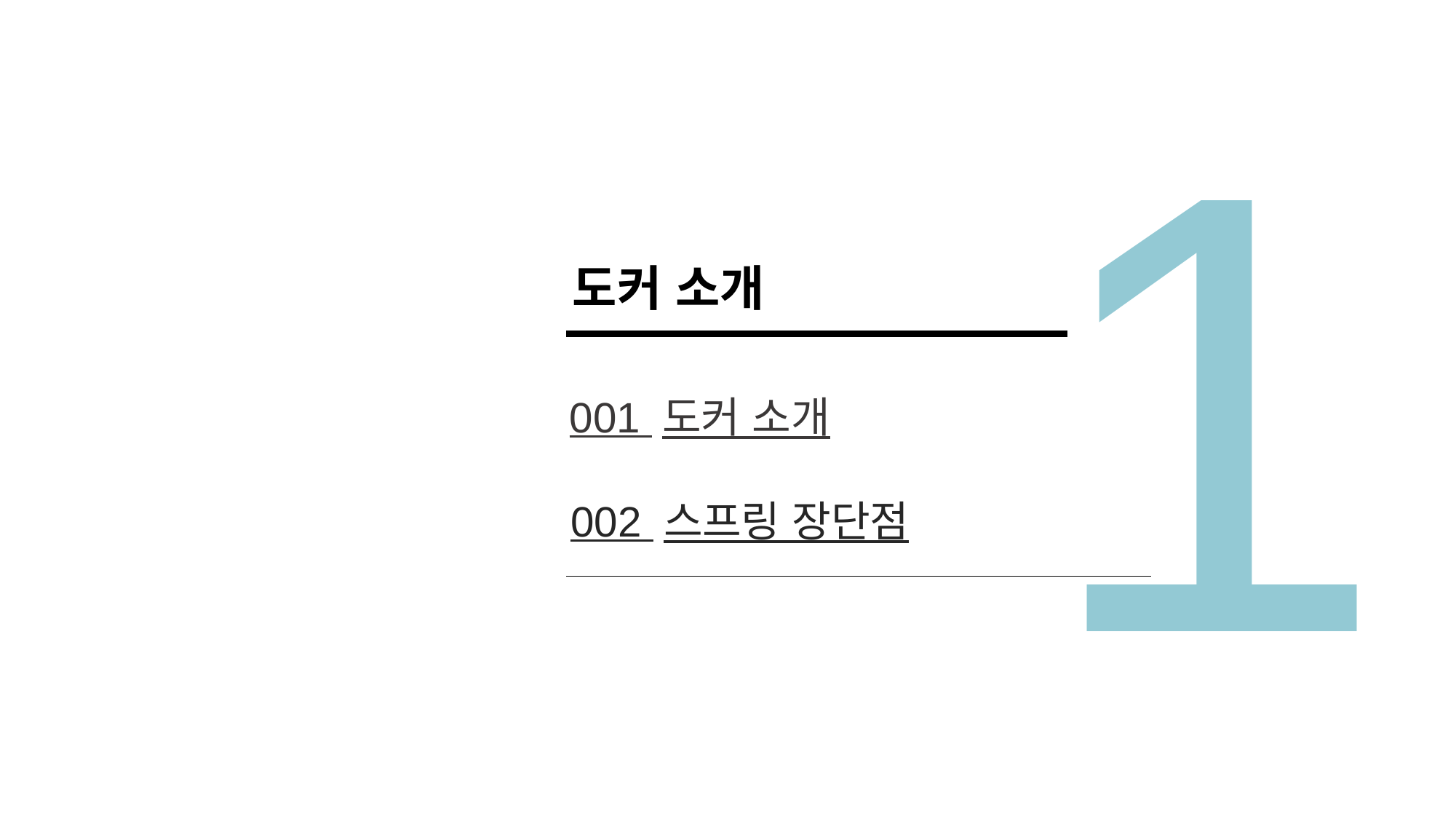

1
도커 소개
001 도커 소개
002 스프링 장단점